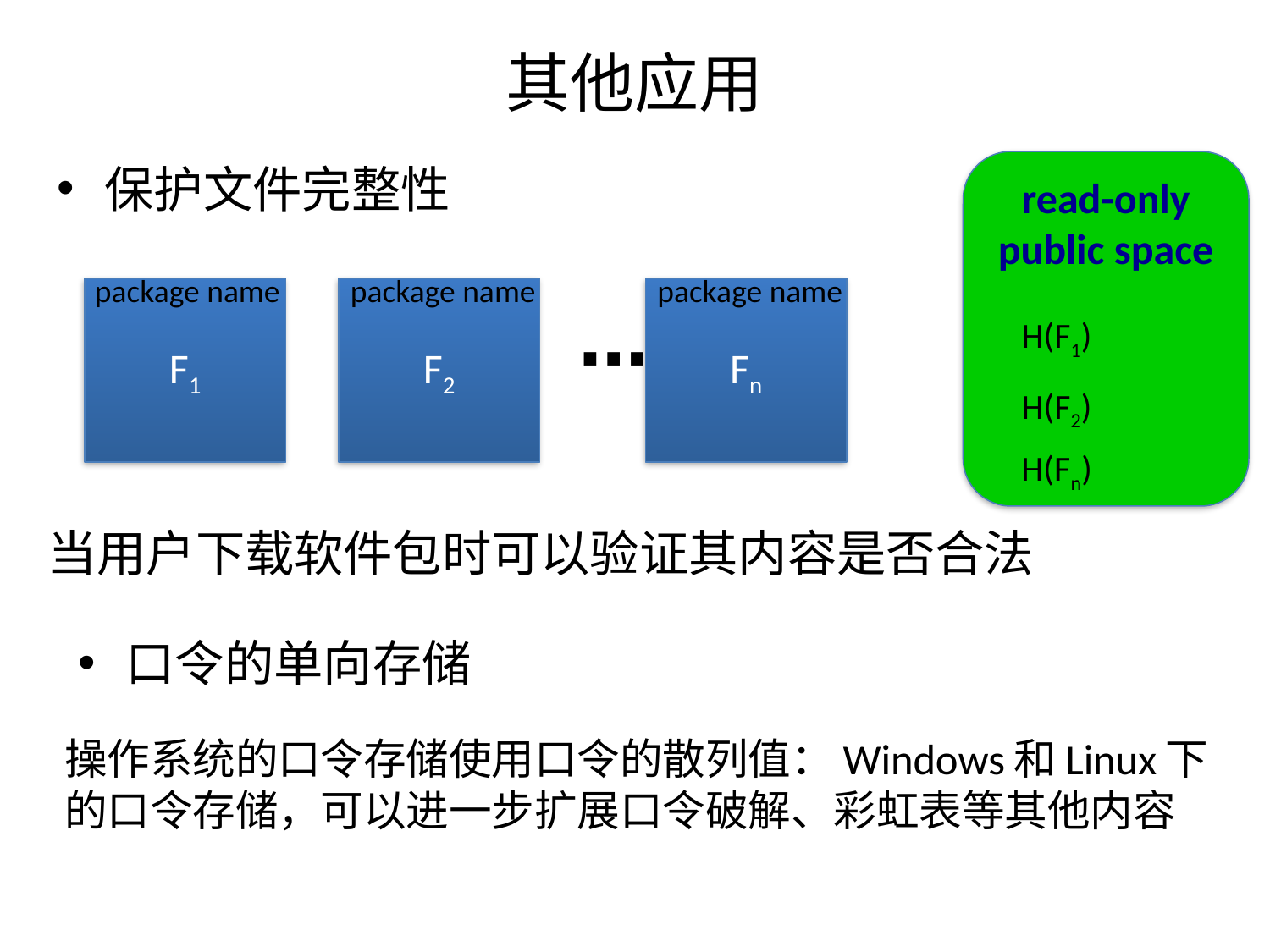

# 其他应用
read-only
public space
H(F1)
H(F2)
H(Fn)
保护文件完整性
package name
package name
package name
F1
F2
Fn
⋯
当用户下载软件包时可以验证其内容是否合法
口令的单向存储
操作系统的口令存储使用口令的散列值：Windows和Linux下的口令存储，可以进一步扩展口令破解、彩虹表等其他内容